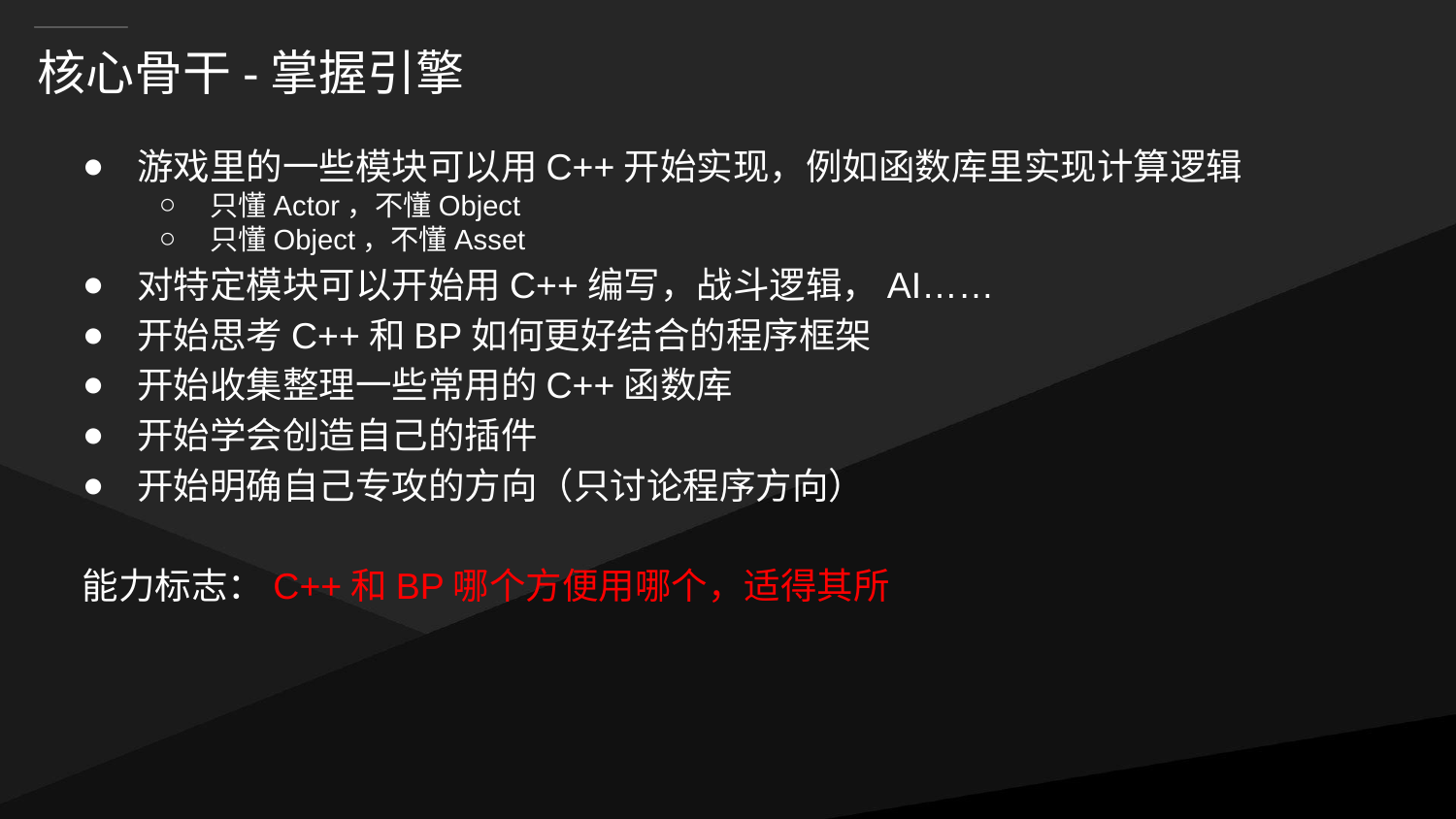

# 核心骨干-掌握引擎
游戏里的一些模块可以用C++开始实现，例如函数库里实现计算逻辑
只懂Actor，不懂Object
只懂Object，不懂Asset
对特定模块可以开始用C++编写，战斗逻辑，AI……
开始思考C++和BP如何更好结合的程序框架
开始收集整理一些常用的C++函数库
开始学会创造自己的插件
开始明确自己专攻的方向（只讨论程序方向）

能力标志：C++和BP哪个方便用哪个，适得其所